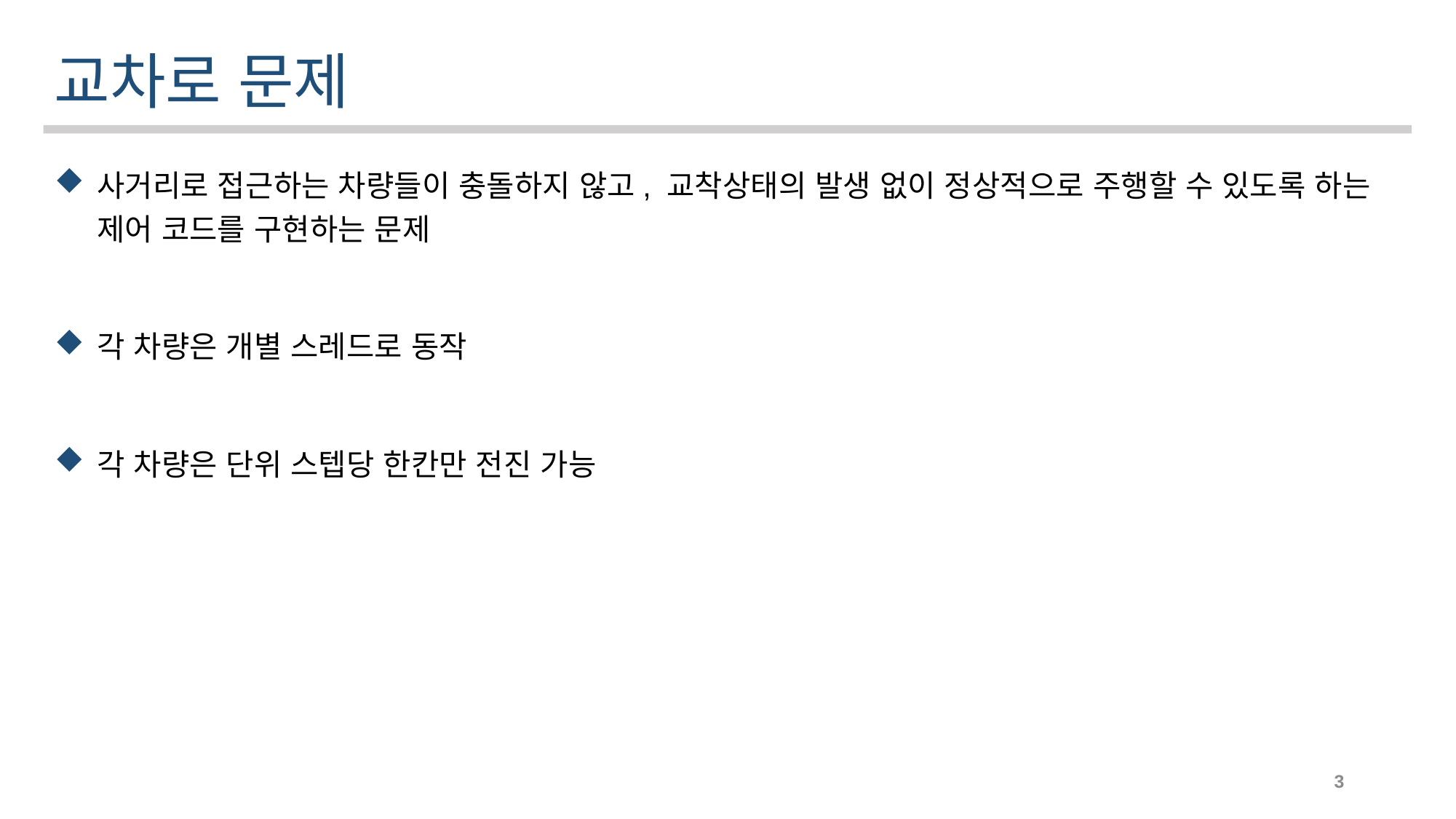

교차로 문제
사거리로 접근하는 차량들이 충돌하지 않고, 교착상태의 발생 없이 정상적으로 주행할 수 있도록 하는 제어 코드를 구현하는 문제

각 차량은 개별 스레드로 동작

각 차량은 단위 스텝당 한칸만 전진 가능

3